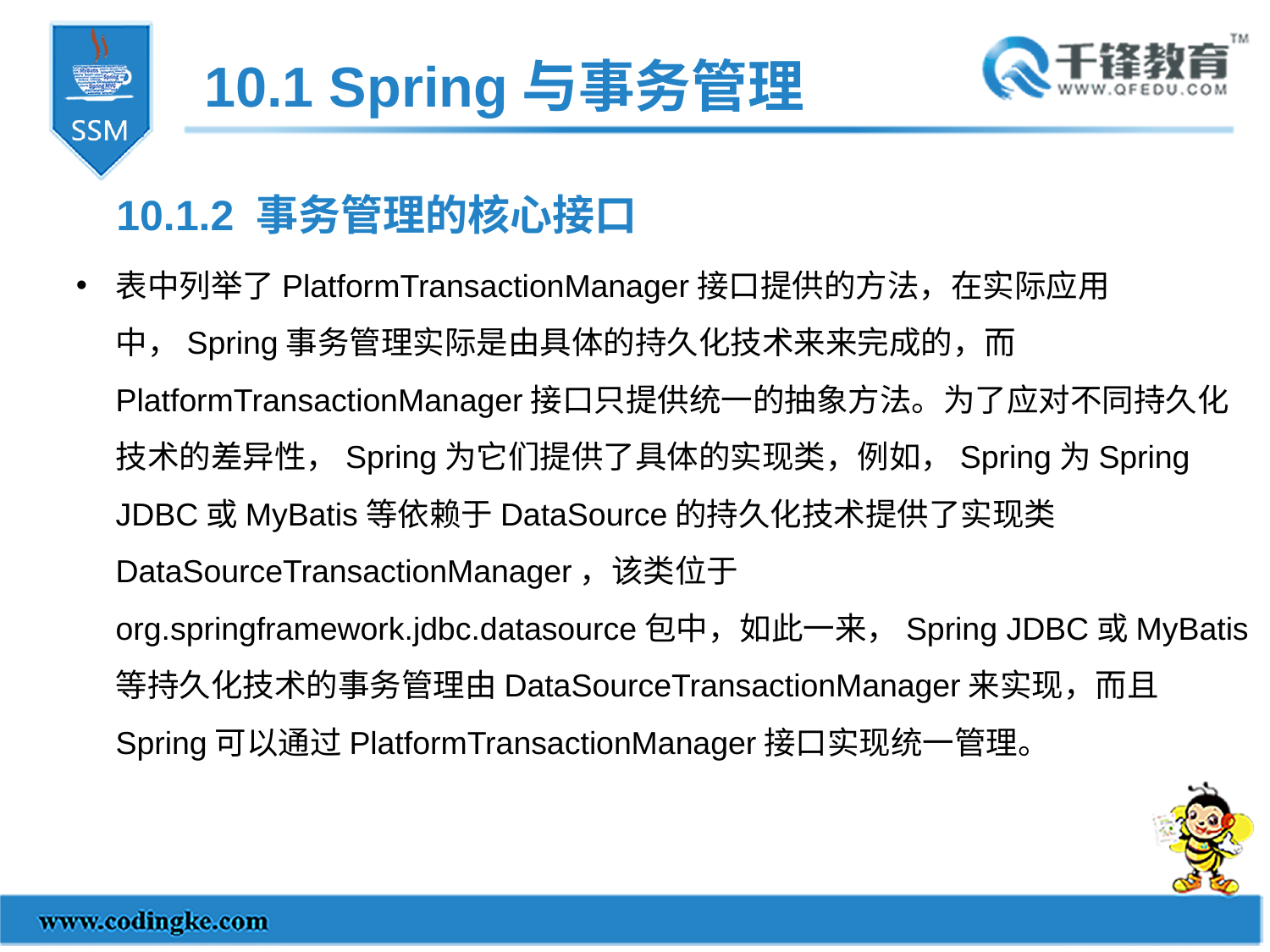

10.1 Spring与事务管理
10.1.2 事务管理的核心接口
表中列举了PlatformTransactionManager接口提供的方法，在实际应用中，Spring事务管理实际是由具体的持久化技术来来完成的，而PlatformTransactionManager接口只提供统一的抽象方法。为了应对不同持久化技术的差异性，Spring为它们提供了具体的实现类，例如，Spring为Spring JDBC或MyBatis等依赖于DataSource的持久化技术提供了实现类DataSourceTransactionManager，该类位于org.springframework.jdbc.datasource包中，如此一来，Spring JDBC或MyBatis等持久化技术的事务管理由DataSourceTransactionManager来实现，而且Spring可以通过PlatformTransactionManager接口实现统一管理。